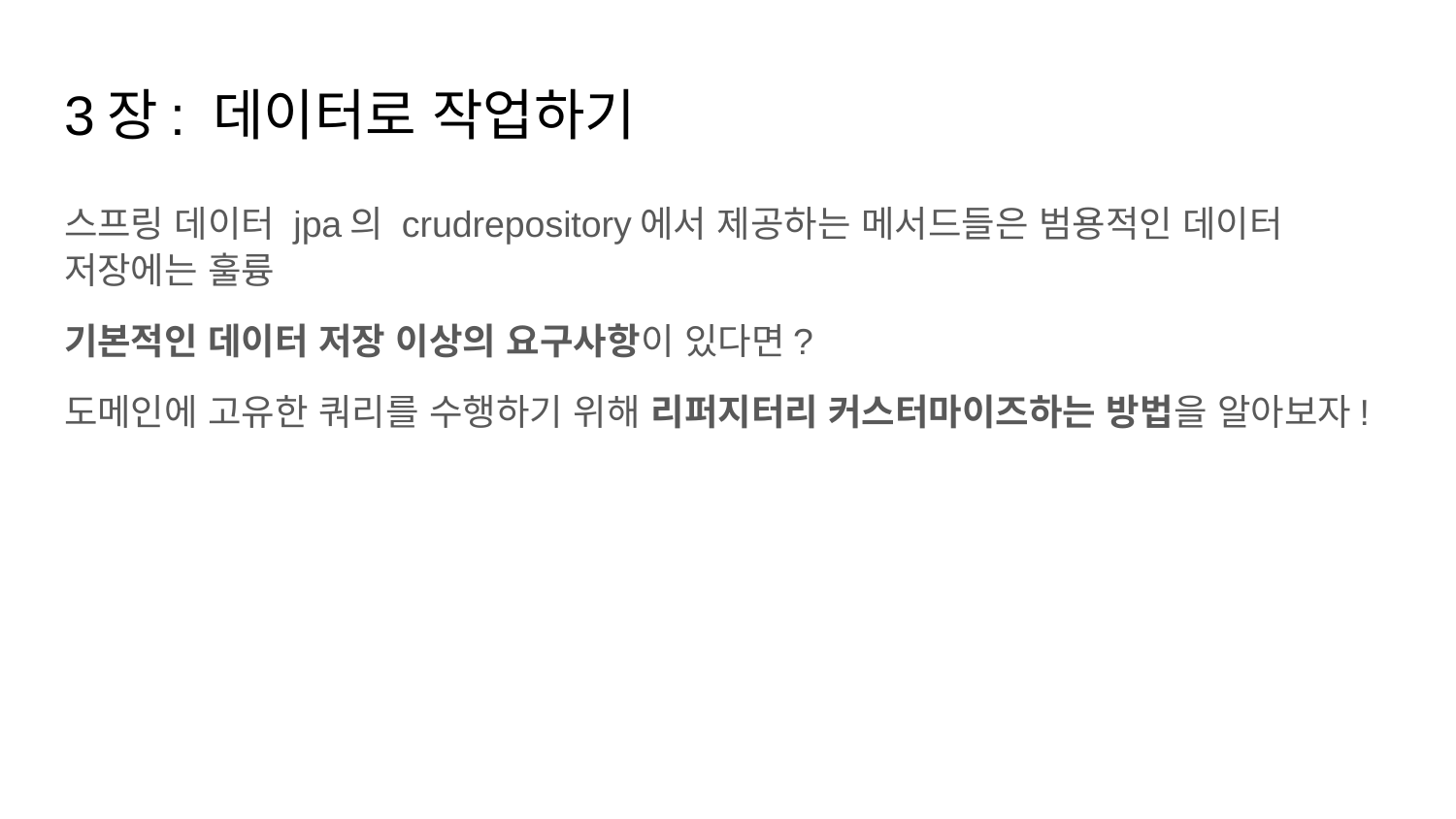

# 3장: 데이터로 작업하기
스프링 데이터 jpa의 crudrepository에서 제공하는 메서드들은 범용적인 데이터 저장에는 훌륭
기본적인 데이터 저장 이상의 요구사항이 있다면?
도메인에 고유한 쿼리를 수행하기 위해 리퍼지터리 커스터마이즈하는 방법을 알아보자!